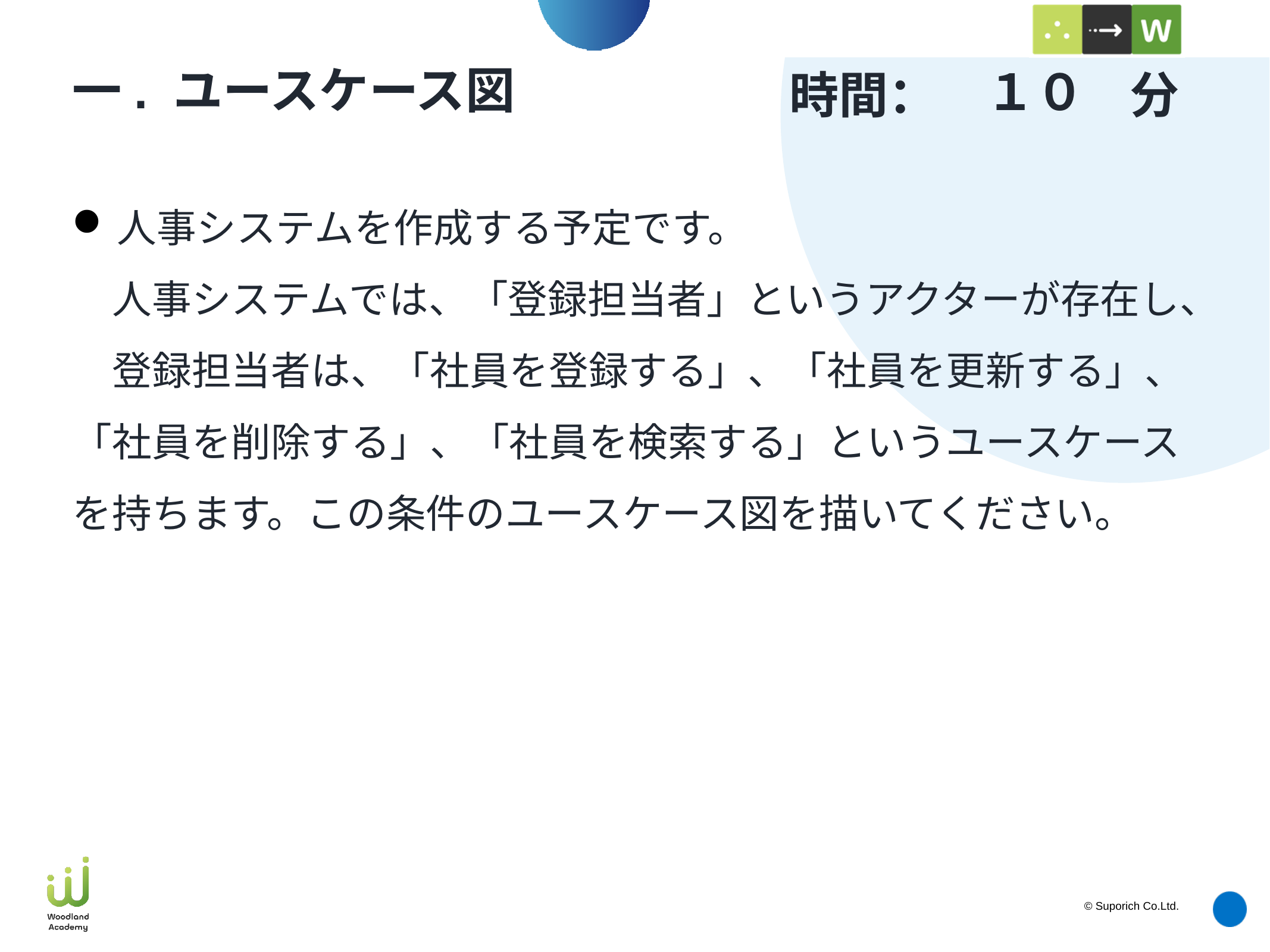

１０
# 一. ユースケース図
人事システムを作成する予定です。
　人事システムでは、「登録担当者」というアクターが存在し、
　登録担当者は、「社員を登録する」、「社員を更新する」、「社員を削除する」、「社員を検索する」というユースケースを持ちます。この条件のユースケース図を描いてください。